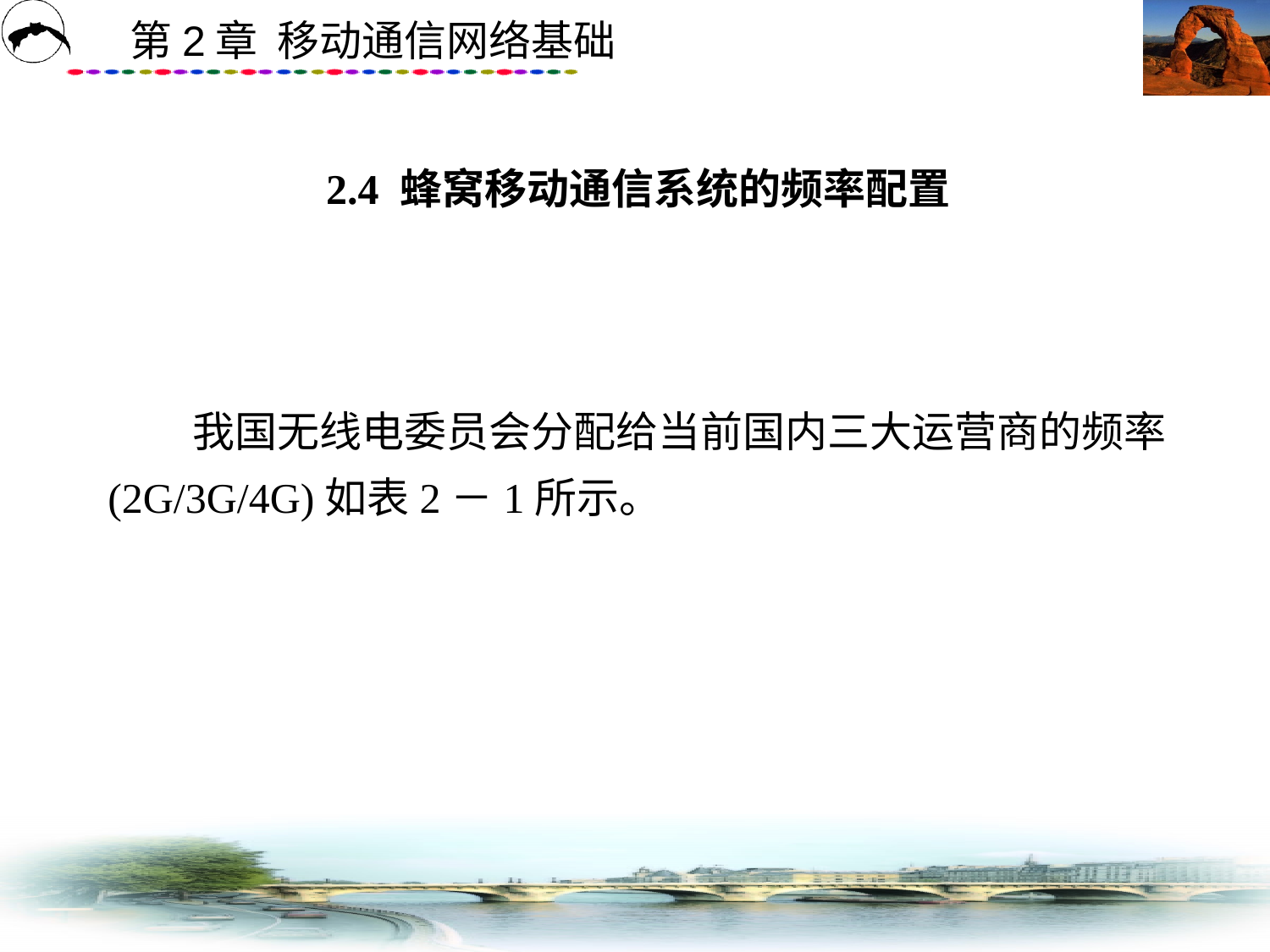

# 2.4 蜂窝移动通信系统的频率配置
　　我国无线电委员会分配给当前国内三大运营商的频率(2G/3G/4G)如表2－1所示。